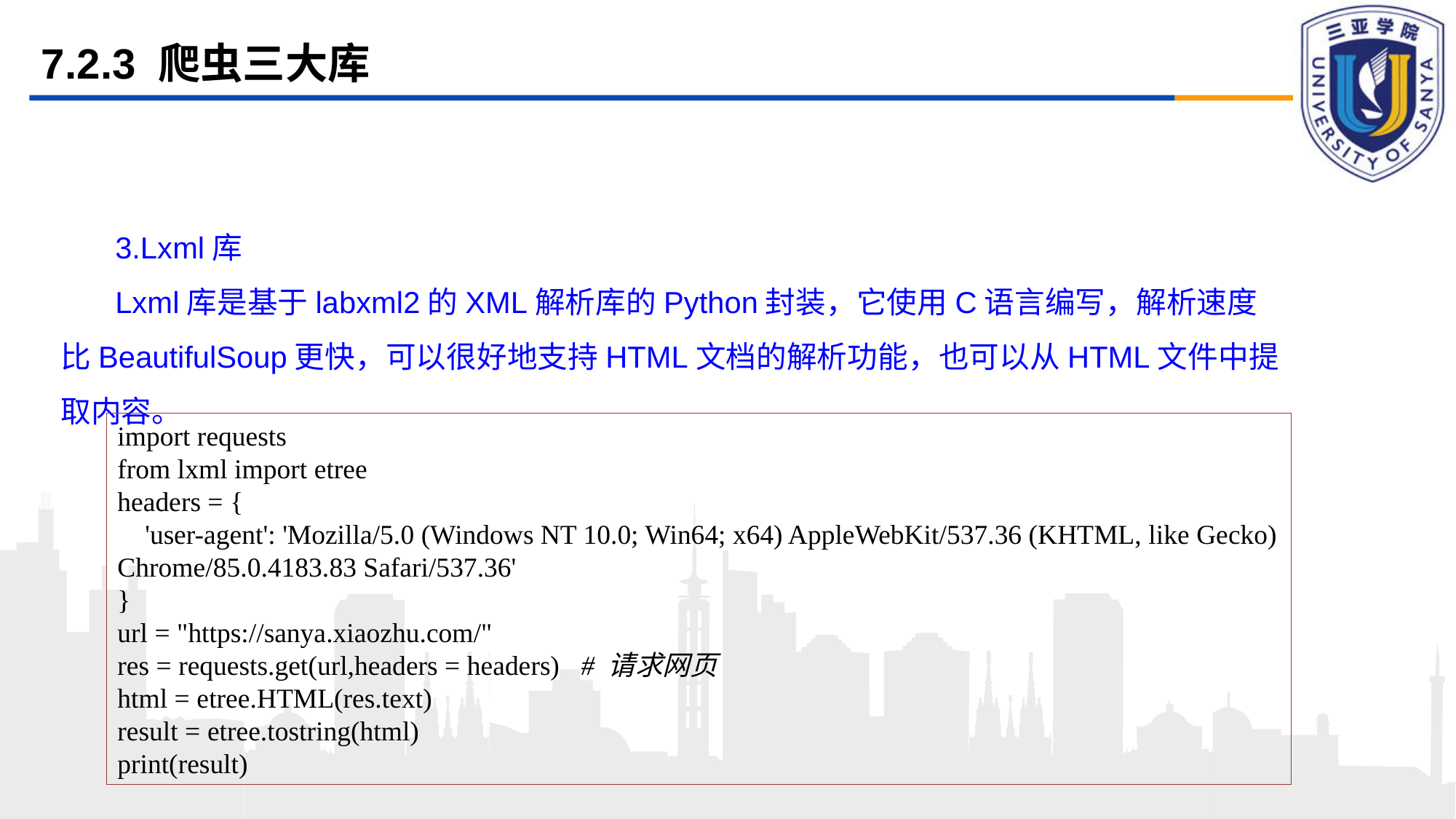

# 7.2.3 爬虫三大库
3.Lxml库
Lxml库是基于labxml2的XML解析库的Python封装，它使用C语言编写，解析速度比BeautifulSoup更快，可以很好地支持HTML文档的解析功能，也可以从HTML文件中提取内容。
import requests
from lxml import etree
headers = {
    'user-agent': 'Mozilla/5.0 (Windows NT 10.0; Win64; x64) AppleWebKit/537.36 (KHTML, like Gecko) Chrome/85.0.4183.83 Safari/537.36'
}
url = "https://sanya.xiaozhu.com/"
res = requests.get(url,headers = headers)   # 请求网页
html = etree.HTML(res.text)
result = etree.tostring(html)
print(result)